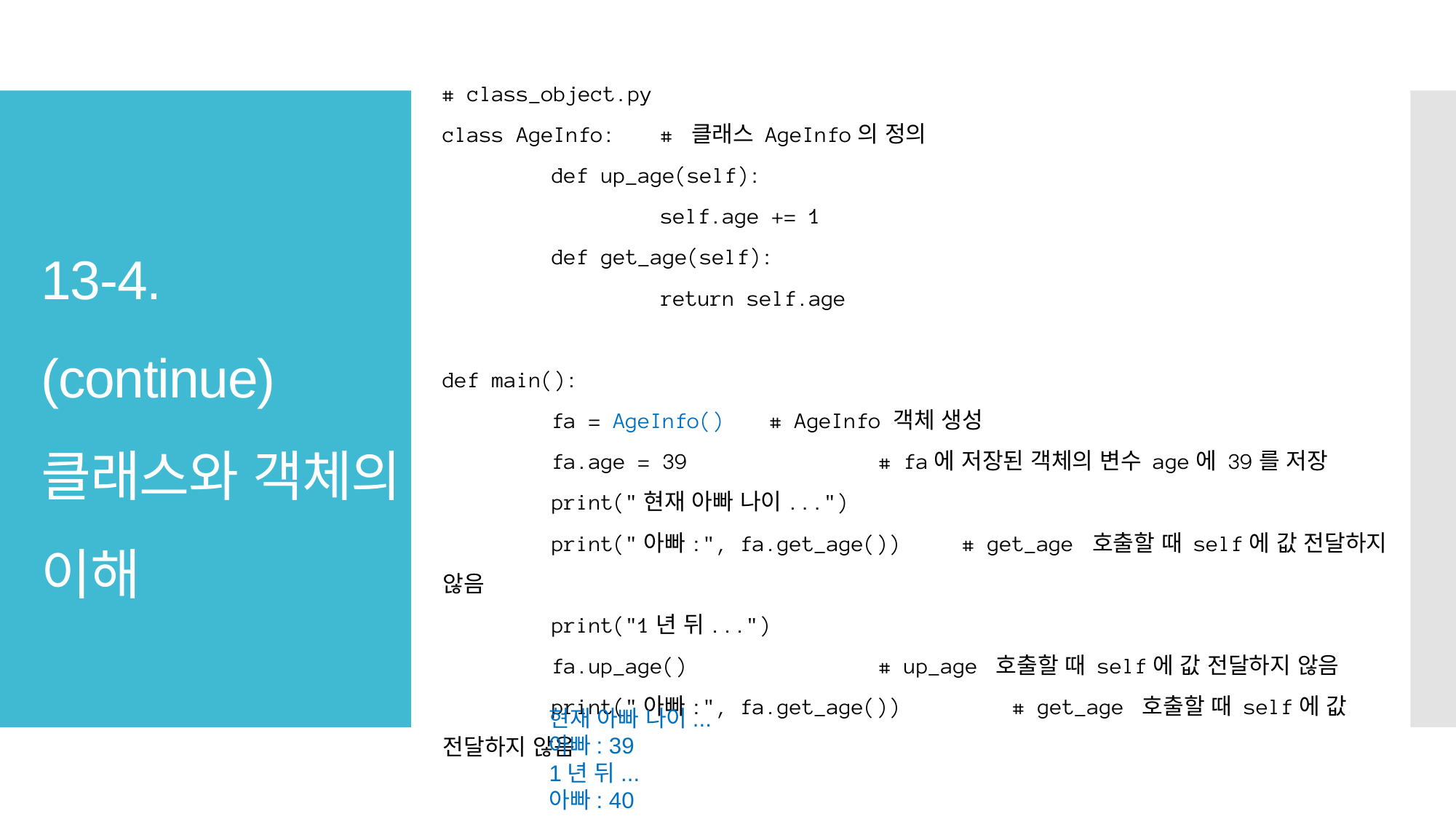

# class_object.py
class AgeInfo: 	# 클래스 AgeInfo의 정의
	def up_age(self):
		self.age += 1
	def get_age(self):
		return self.age

def main():
	fa = AgeInfo() 	# AgeInfo 객체 생성
	fa.age = 39 		# fa에 저장된 객체의 변수 age에 39를 저장
	print("현재 아빠 나이...")
	print("아빠:", fa.get_age())     # get_age 호출할 때 self에 값 전달하지 않음
	print("1년 뒤...")
	fa.up_age() 		# up_age 호출할 때 self에 값 전달하지 않음
	print("아빠:", fa.get_age()) 	  # get_age 호출할 때 self에 값 전달하지 않음

main()
# 13-4. (continue) 클래스와 객체의 이해
현재 아빠 나이...
아빠: 39
1년 뒤...
아빠: 40